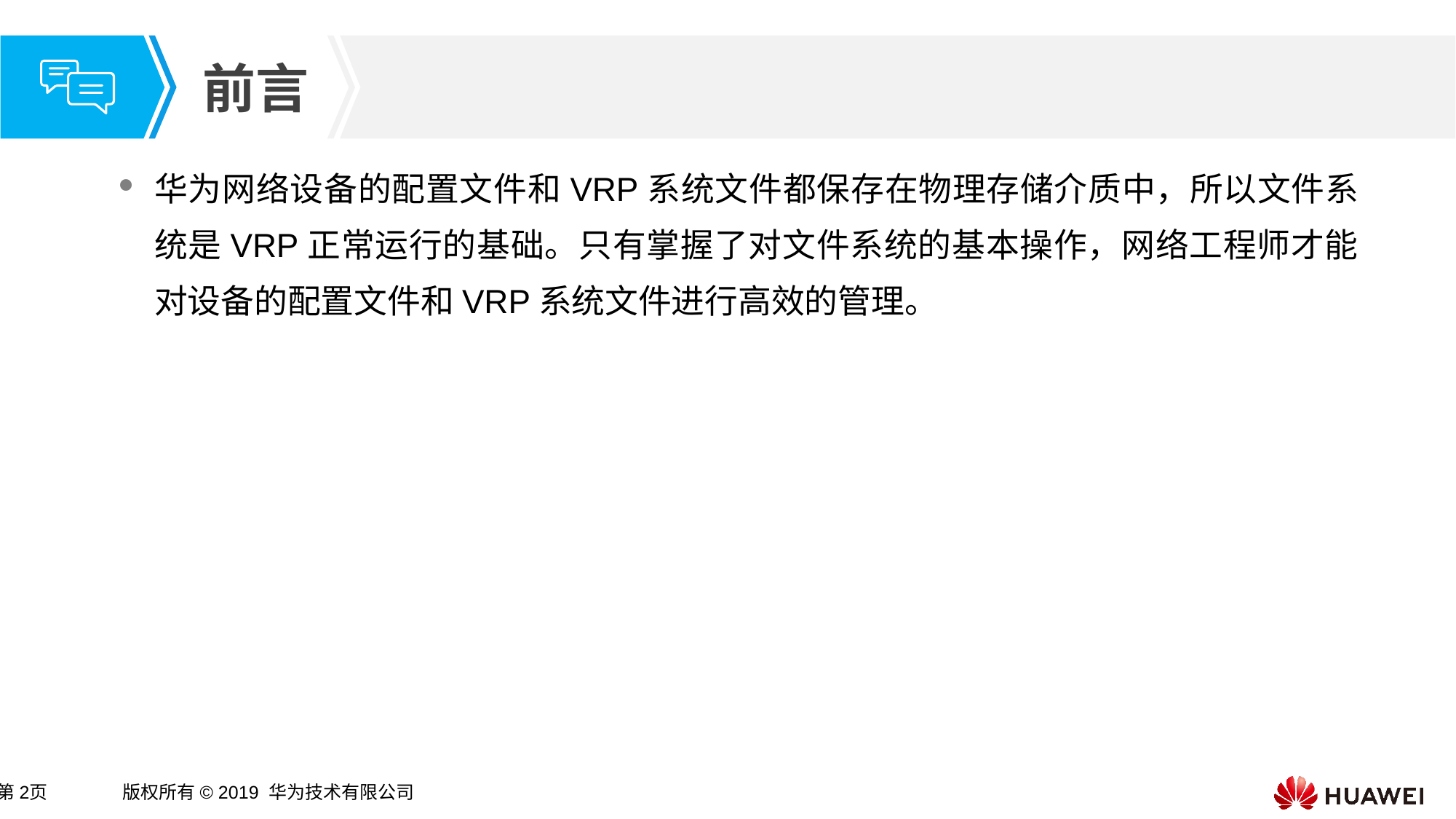

华为网络设备的配置文件和VRP系统文件都保存在物理存储介质中，所以文件系统是VRP正常运行的基础。只有掌握了对文件系统的基本操作，网络工程师才能对设备的配置文件和VRP系统文件进行高效的管理。